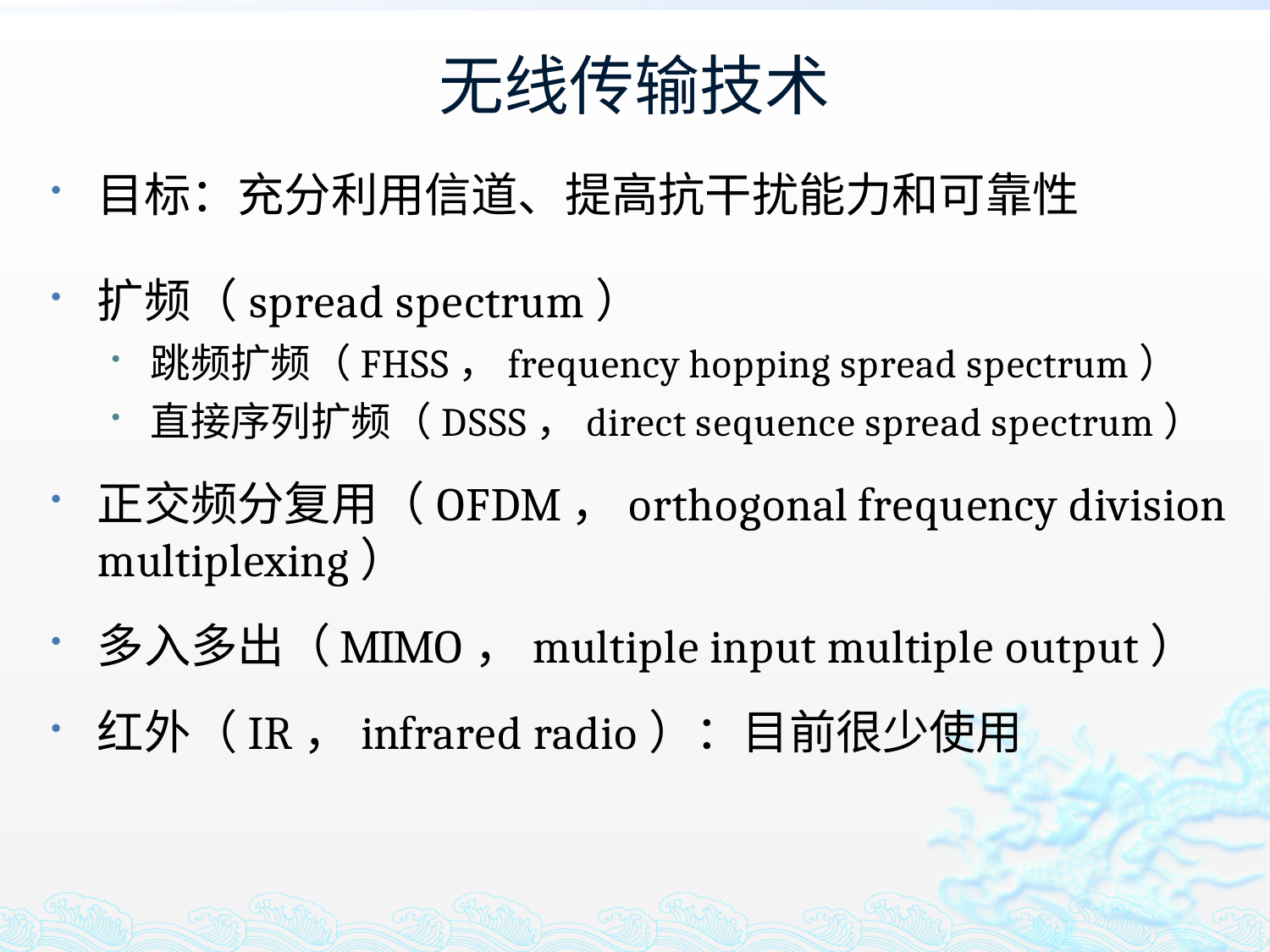

# 无线传输技术
目标：充分利用信道、提高抗干扰能力和可靠性
扩频（spread spectrum）
跳频扩频（FHSS，frequency hopping spread spectrum）
直接序列扩频（DSSS，direct sequence spread spectrum）
正交频分复用（OFDM，orthogonal frequency division multiplexing）
多入多出（MIMO，multiple input multiple output）
红外（IR，infrared radio）：目前很少使用